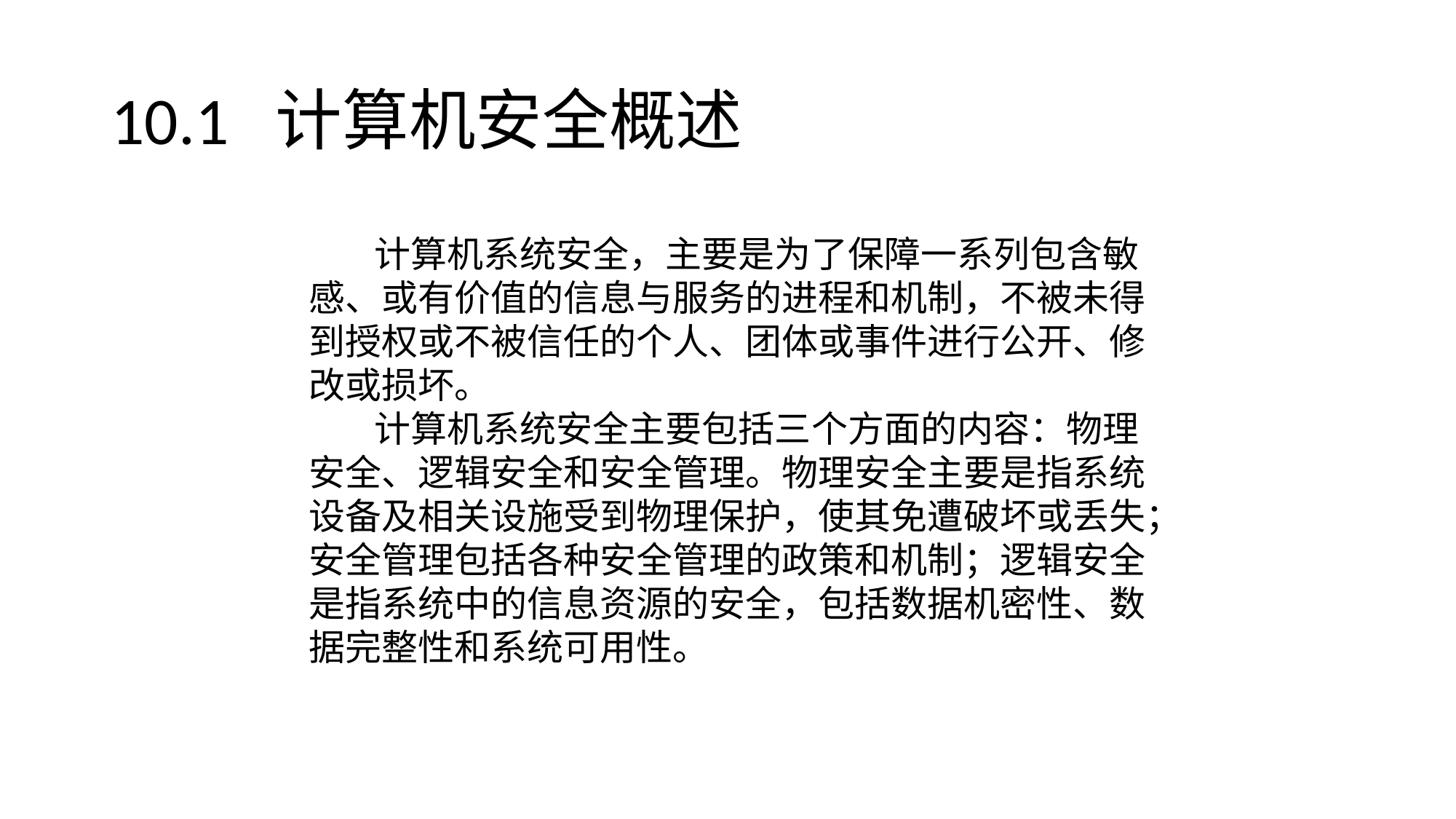

10.1  计算机安全概述
       计算机系统安全，主要是为了保障一系列包含敏感、或有价值的信息与服务的进程和机制，不被未得到授权或不被信任的个人、团体或事件进行公开、修改或损坏。
       计算机系统安全主要包括三个方面的内容：物理安全、逻辑安全和安全管理。物理安全主要是指系统设备及相关设施受到物理保护，使其免遭破坏或丢失；安全管理包括各种安全管理的政策和机制；逻辑安全是指系统中的信息资源的安全，包括数据机密性、数据完整性和系统可用性。
3